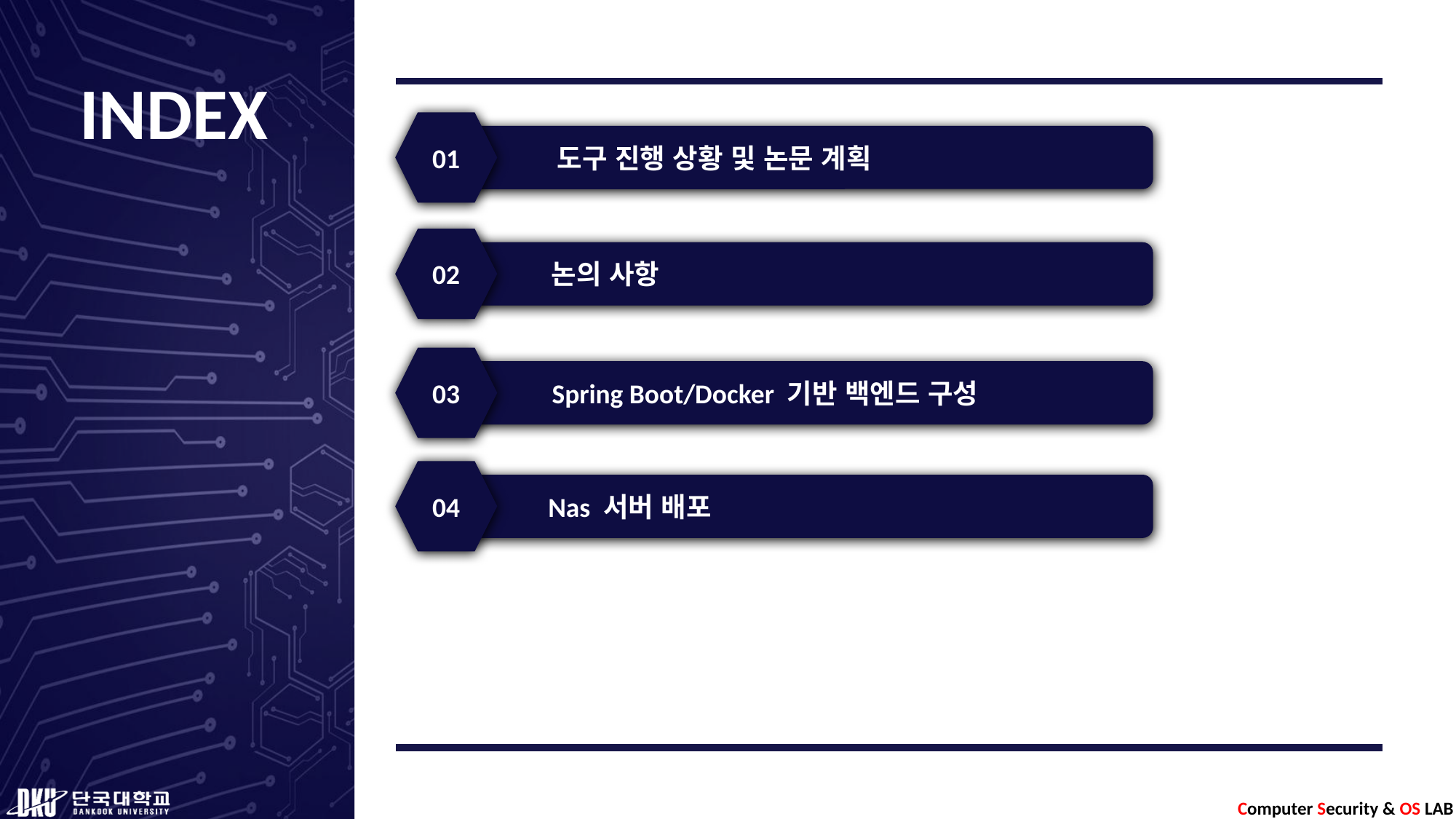

01
도구 진행 상황 및 논문 계획

02
논의 사항

03
Spring Boot/Docker 기반 백엔드 구성

04
Nas 서버 배포